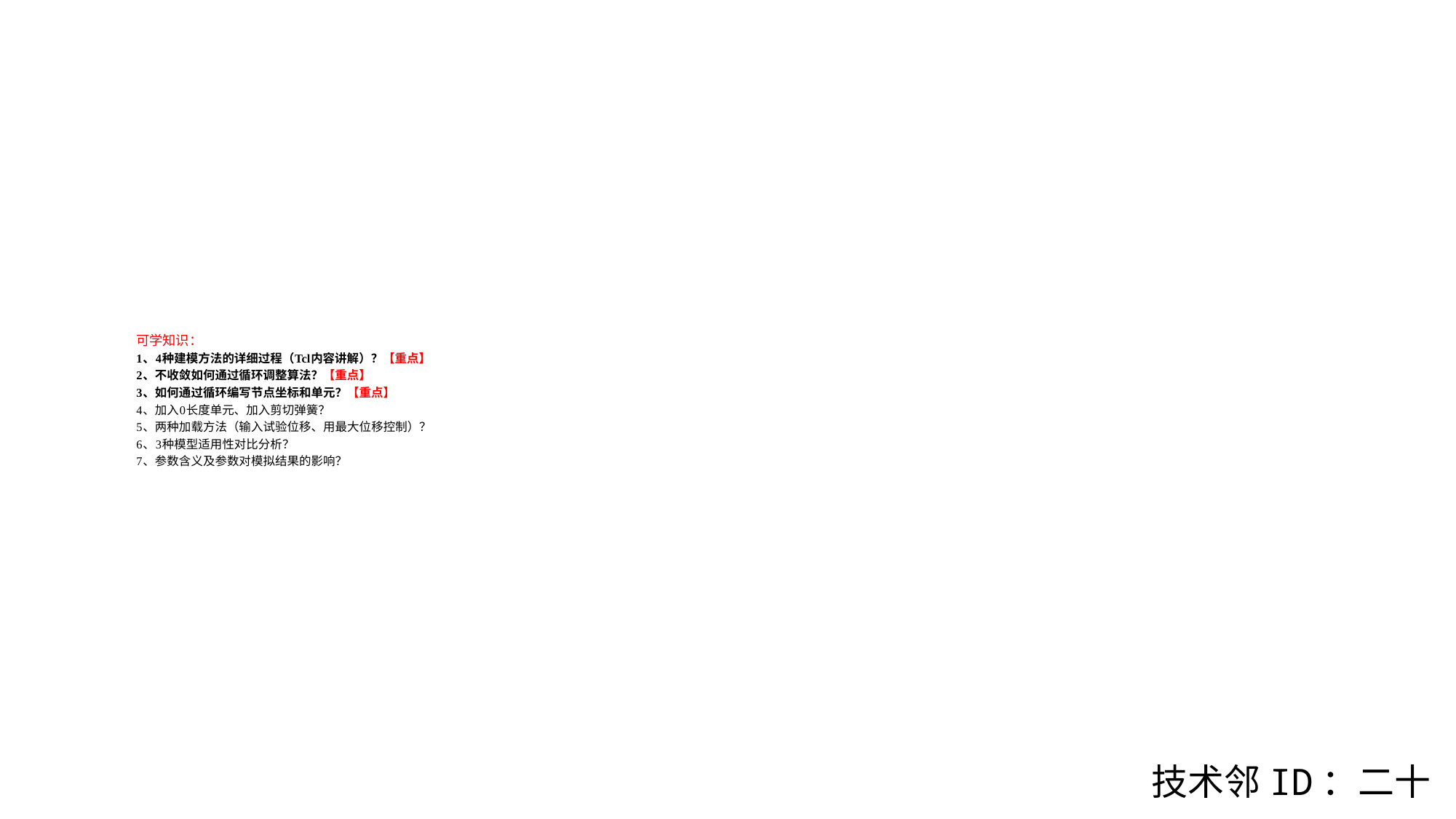

# 可学知识： 1、4种建模方法的详细过程（Tcl内容讲解）？【重点】 2、不收敛如何通过循环调整算法？【重点】 3、如何通过循环编写节点坐标和单元？【重点】 4、加入0长度单元、加入剪切弹簧？ 5、两种加载方法（输入试验位移、用最大位移控制）？ 6、3种模型适用性对比分析？ 7、参数含义及参数对模拟结果的影响？